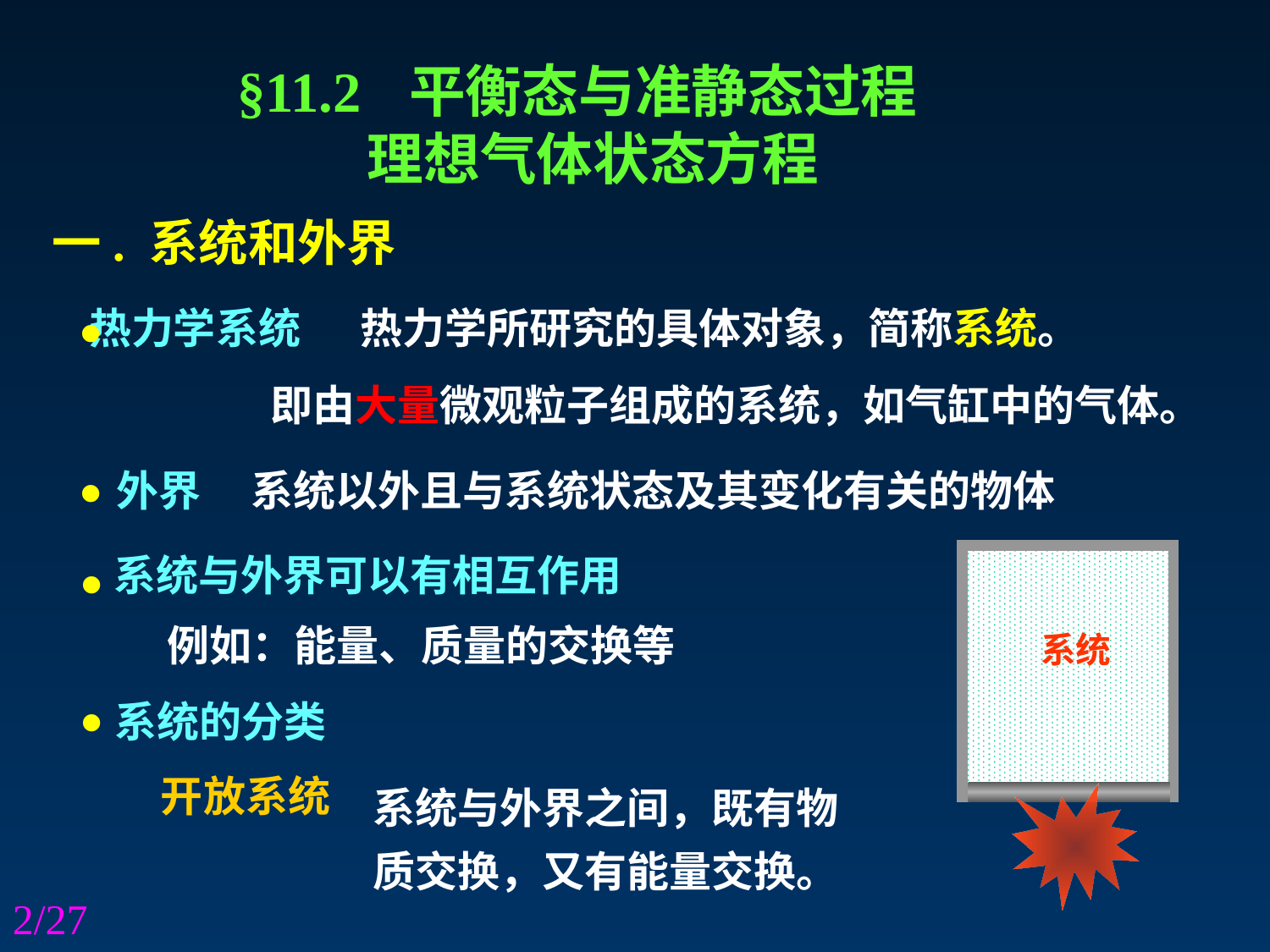

§11.2 平衡态与准静态过程
         理想气体状态方程
一. 系统和外界
•
热力学所研究的具体对象，简称系统。
   热力学系统
即由大量微观粒子组成的系统，如气缸中的气体。
•
 外界
系统以外且与系统状态及其变化有关的物体
•
系统与外界可以有相互作用

例如：能量、质量的交换等
系统
•
系统的分类
系统与外界之间，既有物质交换，又有能量交换。
开放系统

2/27